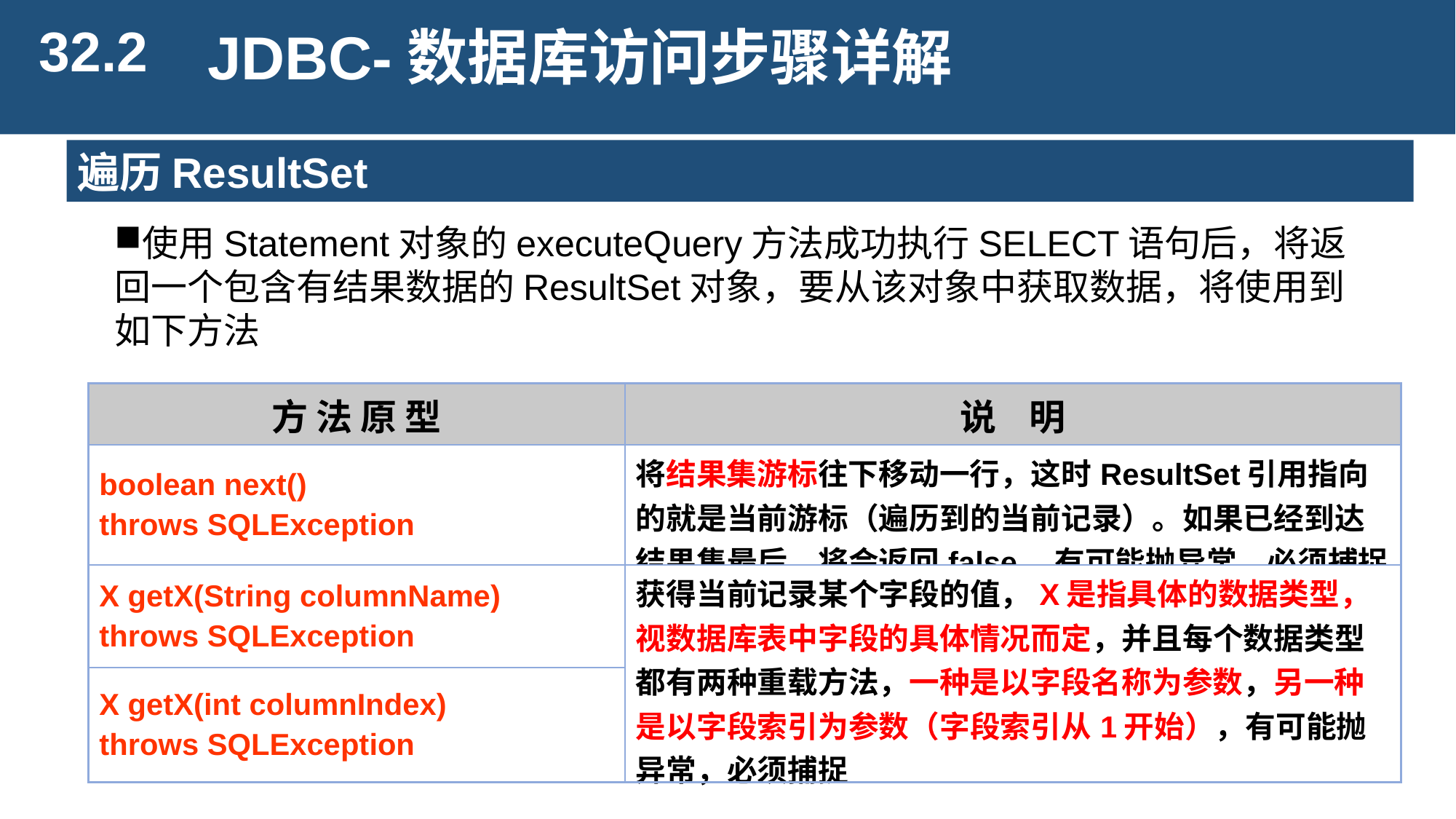

32.2
JDBC-数据库访问步骤详解
遍历ResultSet
使用Statement对象的executeQuery方法成功执行SELECT语句后，将返回一个包含有结果数据的ResultSet对象，要从该对象中获取数据，将使用到如下方法

| 方 法 原 型 | 说 明 |
| --- | --- |
| boolean next() throws SQLException | 将结果集游标往下移动一行，这时ResultSet引用指向的就是当前游标（遍历到的当前记录）。如果已经到达结果集最后，将会返回false，有可能抛异常，必须捕捉 |
| X getX(String columnName) throws SQLException | 获得当前记录某个字段的值，X是指具体的数据类型，视数据库表中字段的具体情况而定，并且每个数据类型都有两种重载方法，一种是以字段名称为参数，另一种是以字段索引为参数（字段索引从1开始），有可能抛异常，必须捕捉 |
| X getX(int columnIndex) throws SQLException |  |